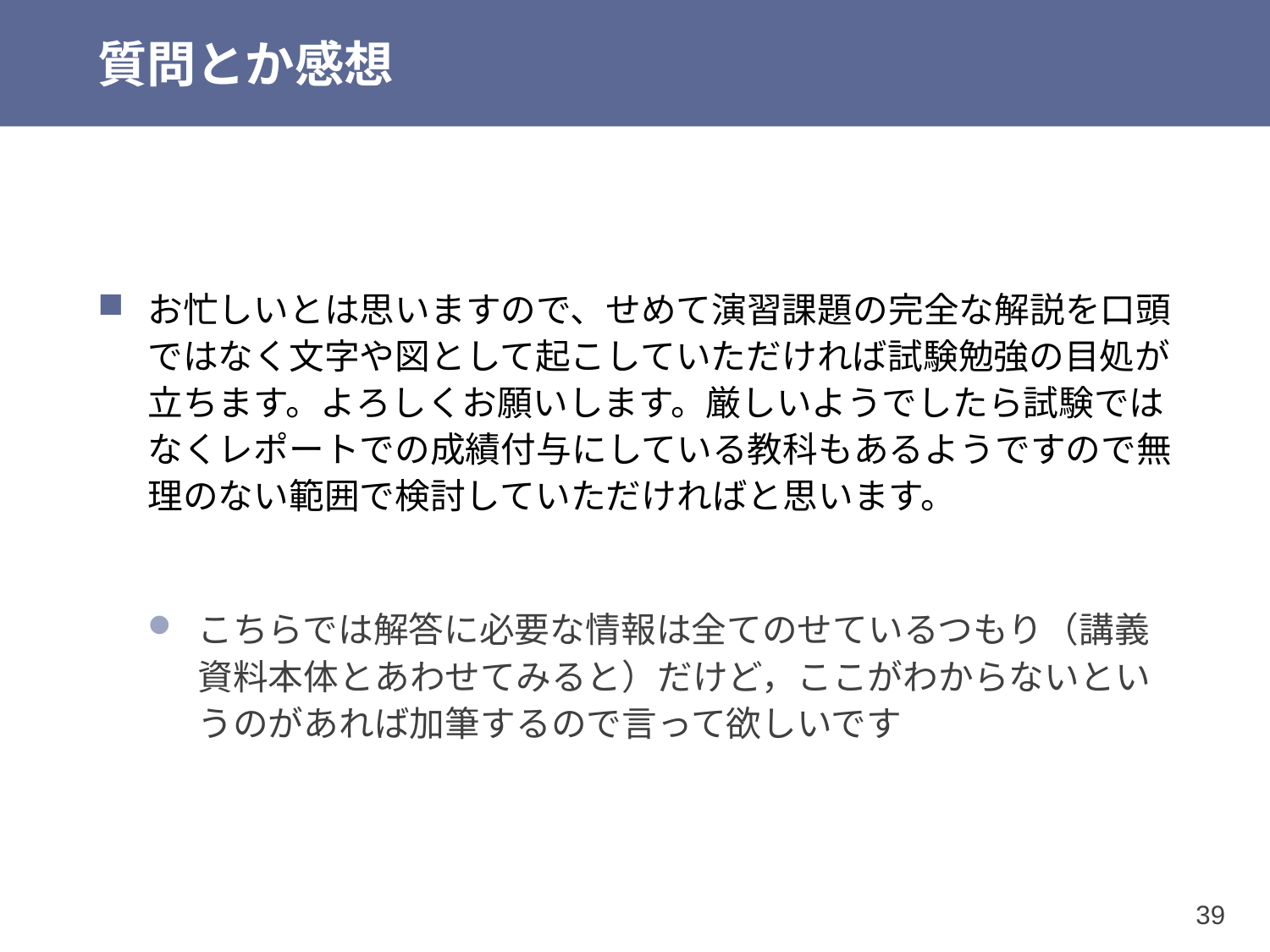

# 質問とか感想
お忙しいとは思いますので、せめて演習課題の完全な解説を口頭ではなく文字や図として起こしていただければ試験勉強の目処が立ちます。よろしくお願いします。厳しいようでしたら試験ではなくレポートでの成績付与にしている教科もあるようですので無理のない範囲で検討していただければと思います。

こちらでは解答に必要な情報は全てのせているつもり（講義資料本体とあわせてみると）だけど，ここがわからないというのがあれば加筆するので言って欲しいです